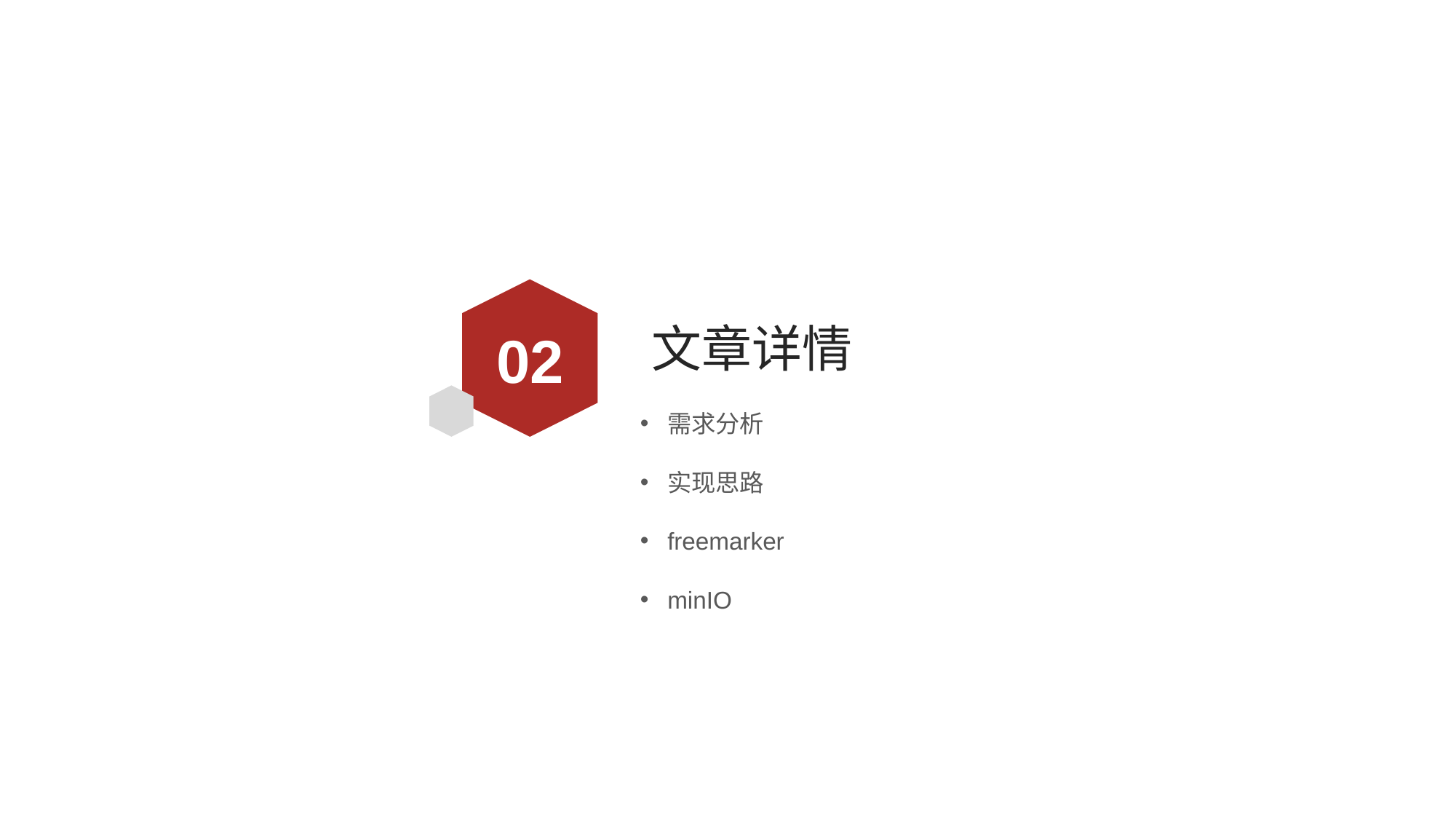

02
# 文章详情
需求分析
实现思路
freemarker
minIO